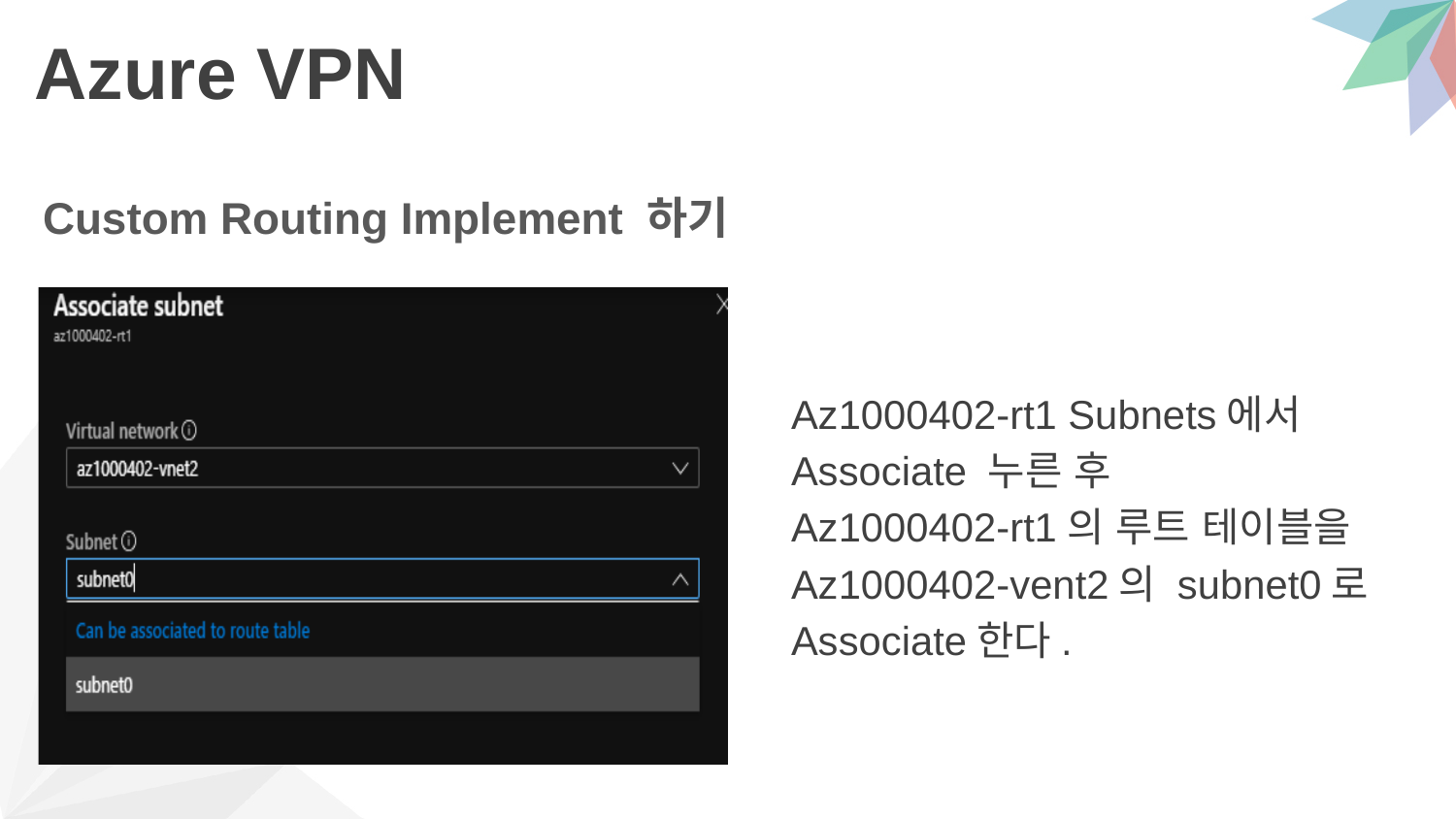

# Azure VPN
Custom Routing Implement 하기

Az1000402-rt1 Subnets에서
Associate 누른 후
Az1000402-rt1의 루트 테이블을
Az1000402-vent2의 subnet0로
Associate한다.